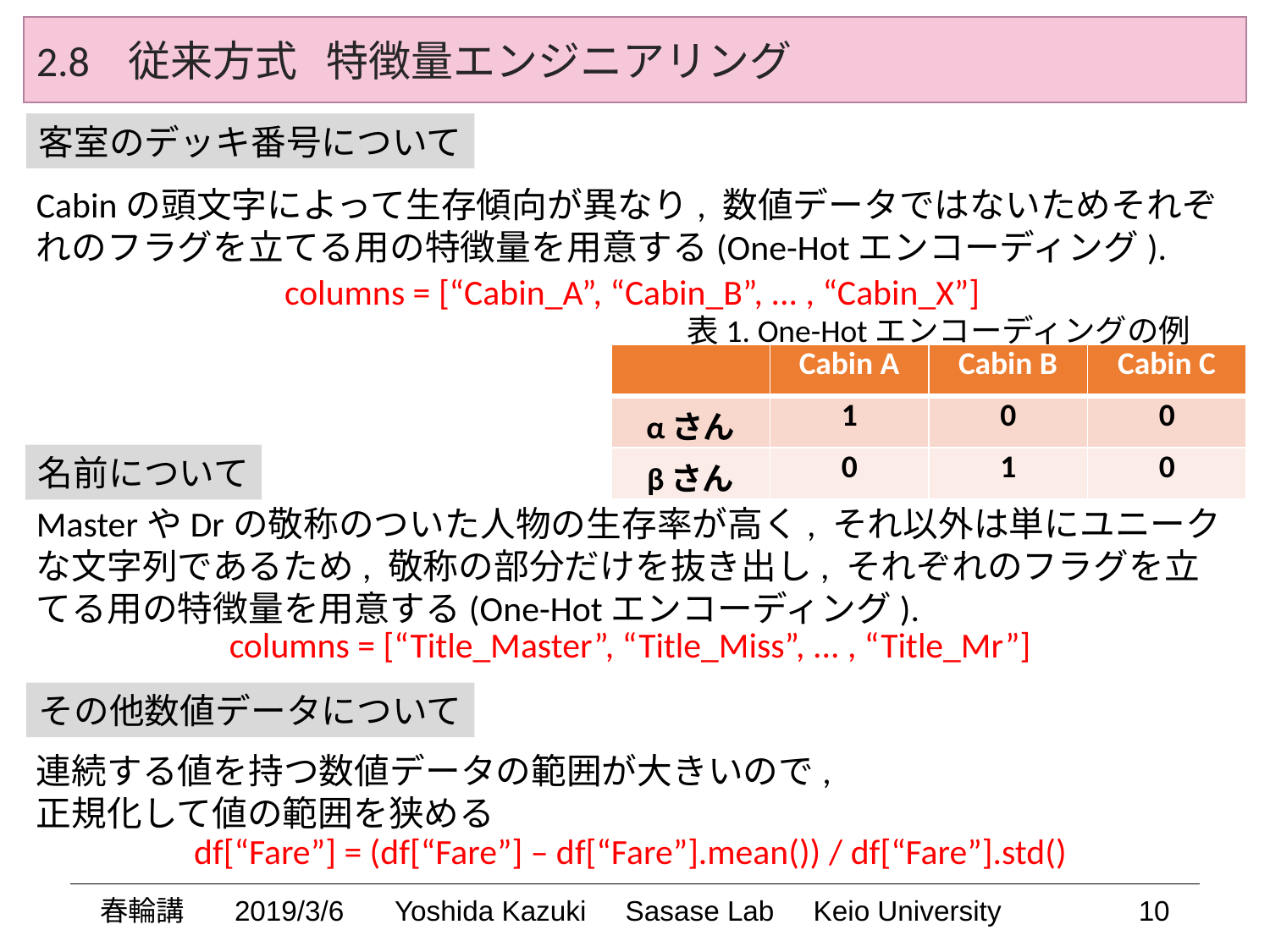

2.8   従来方式   特徴量エンジニアリング
客室のデッキ番号について
Cabinの頭文字によって生存傾向が異なり, 数値データではないためそれぞれのフラグを立てる用の特徴量を用意する(One-Hotエンコーディング).
columns = [“Cabin_A”, “Cabin_B”, ... , “Cabin_X”]
表1. One-Hotエンコーディングの例
|  | Cabin A | Cabin B | Cabin C |
| --- | --- | --- | --- |
| αさん | 1 | 0 | 0 |
| βさん | 0 | 1 | 0 |
名前について
MasterやDrの敬称のついた人物の生存率が高く, それ以外は単にユニークな文字列であるため, 敬称の部分だけを抜き出し, それぞれのフラグを立てる用の特徴量を用意する(One-Hotエンコーディング).
columns = [“Title_Master”, “Title_Miss”, ... , “Title_Mr”]
その他数値データについて
連続する値を持つ数値データの範囲が大きいので,
正規化して値の範囲を狭める
df[“Fare”] = (df[“Fare”] – df[“Fare”].mean()) / df[“Fare”].std()
春輪講     2019/3/6
10
Yoshida Kazuki     Sasase Lab     Keio University